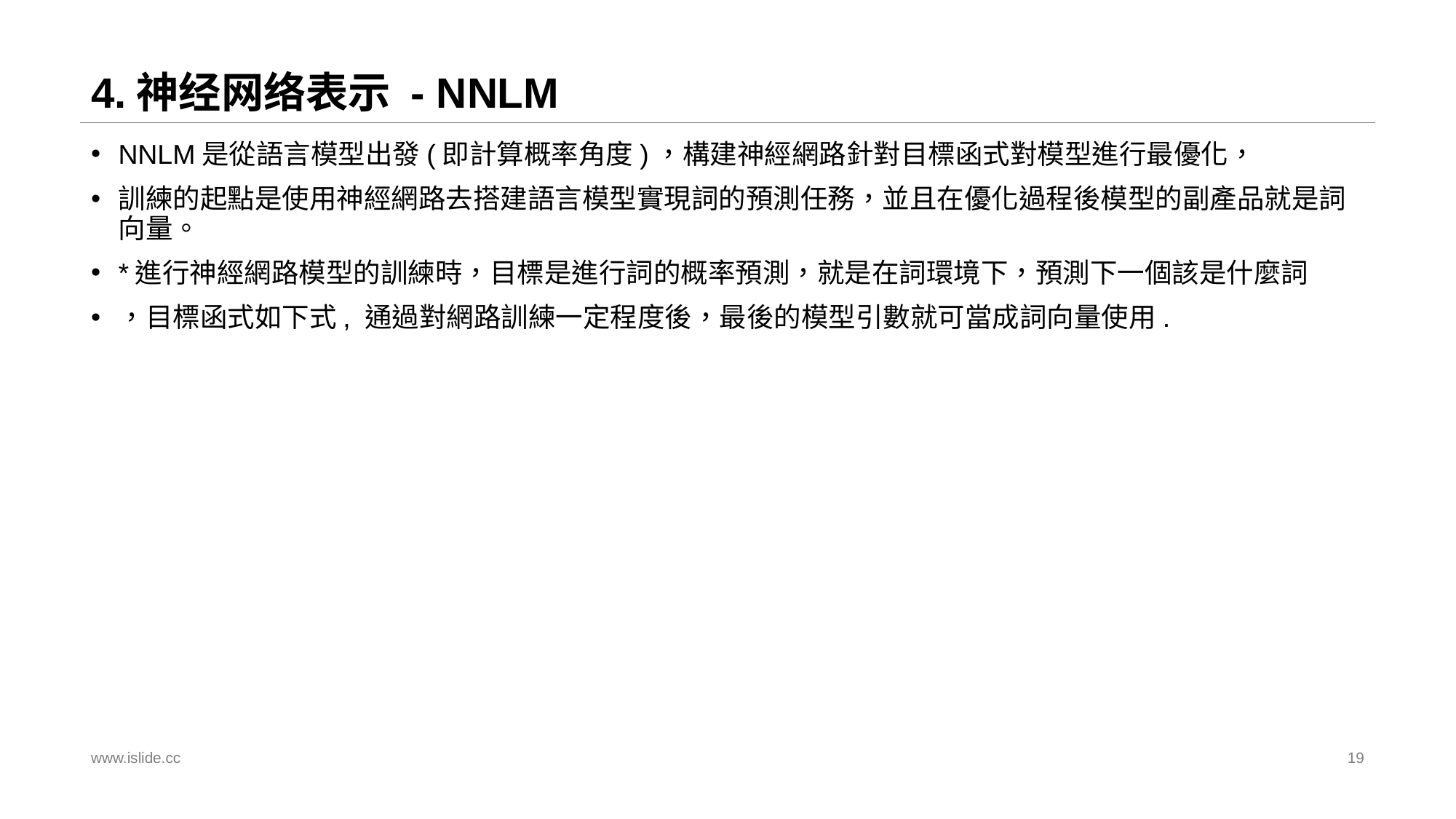

# 4.神经网络表示 - NNLM
NNLM是從語言模型出發(即計算概率角度)，構建神經網路針對目標函式對模型進行最優化，
訓練的起點是使用神經網路去搭建語言模型實現詞的預測任務，並且在優化過程後模型的副產品就是詞向量。
*進行神經網路模型的訓練時，目標是進行詞的概率預測，就是在詞環境下，預測下一個該是什麼詞
，目標函式如下式, 通過對網路訓練一定程度後，最後的模型引數就可當成詞向量使用.

www. islide.cc
19